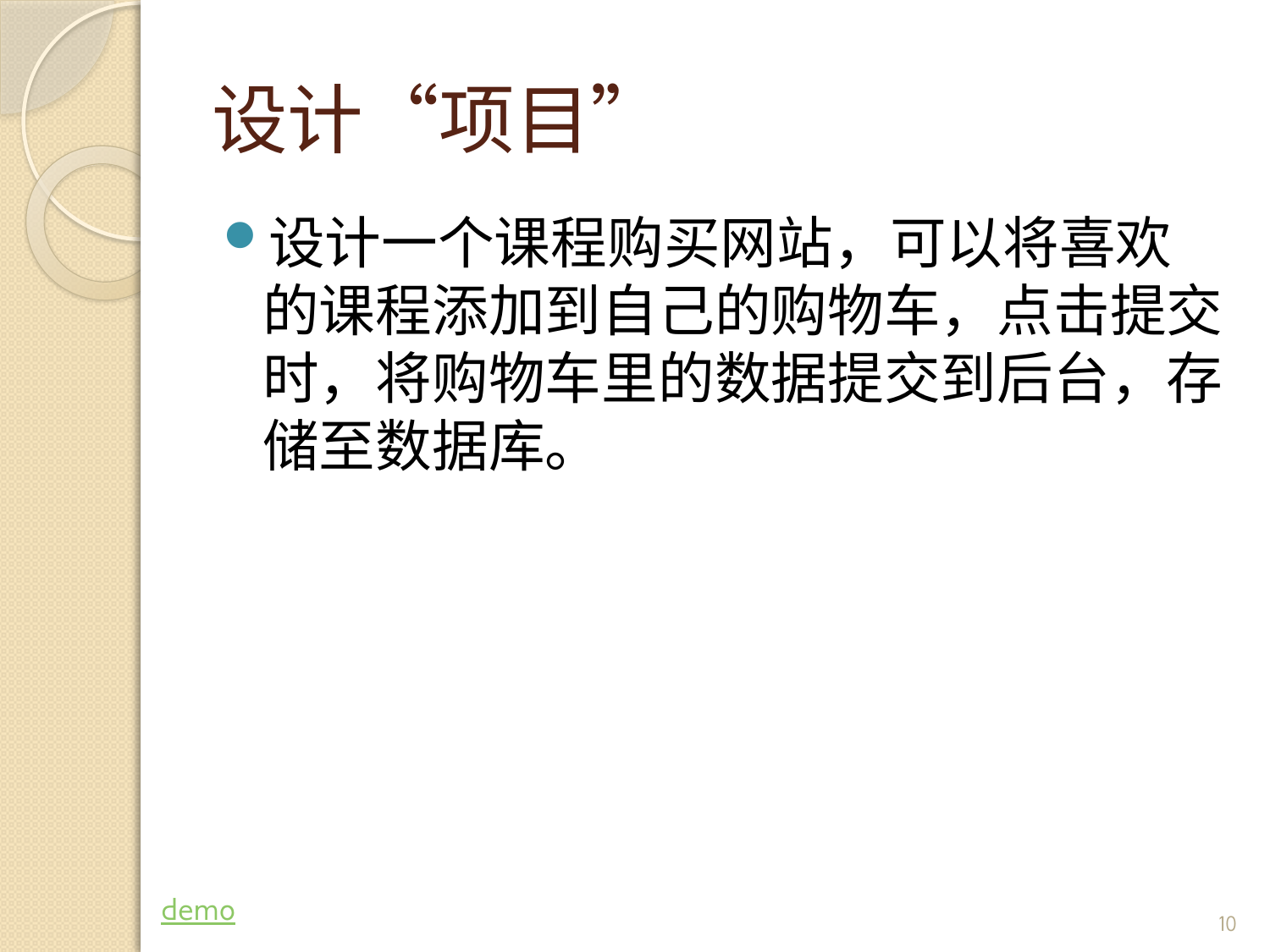

# 设计“项目”
设计一个课程购买网站，可以将喜欢的课程添加到自己的购物车，点击提交时，将购物车里的数据提交到后台，存储至数据库。
10
demo